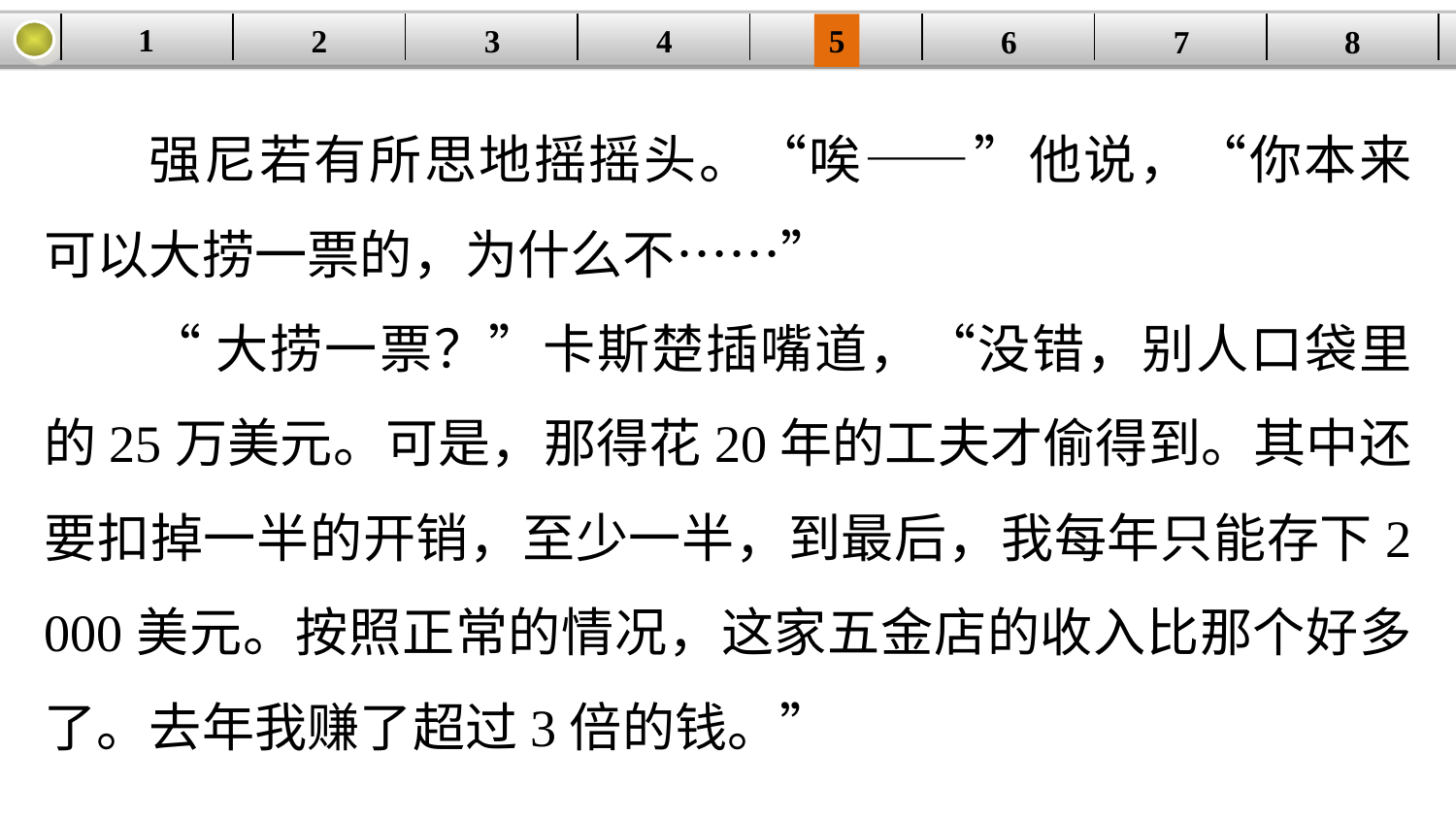

1
2
3
4
|  |  |  |  |  |  |  |  |
| --- | --- | --- | --- | --- | --- | --- | --- |
5
6
7
8

强尼若有所思地摇摇头。“唉——”他说，“你本来可以大捞一票的，为什么不……”
“大捞一票？”卡斯楚插嘴道，“没错，别人口袋里的25万美元。可是，那得花20年的工夫才偷得到。其中还要扣掉一半的开销，至少一半，到最后，我每年只能存下2 000美元。按照正常的情况，这家五金店的收入比那个好多了。去年我赚了超过3倍的钱。”